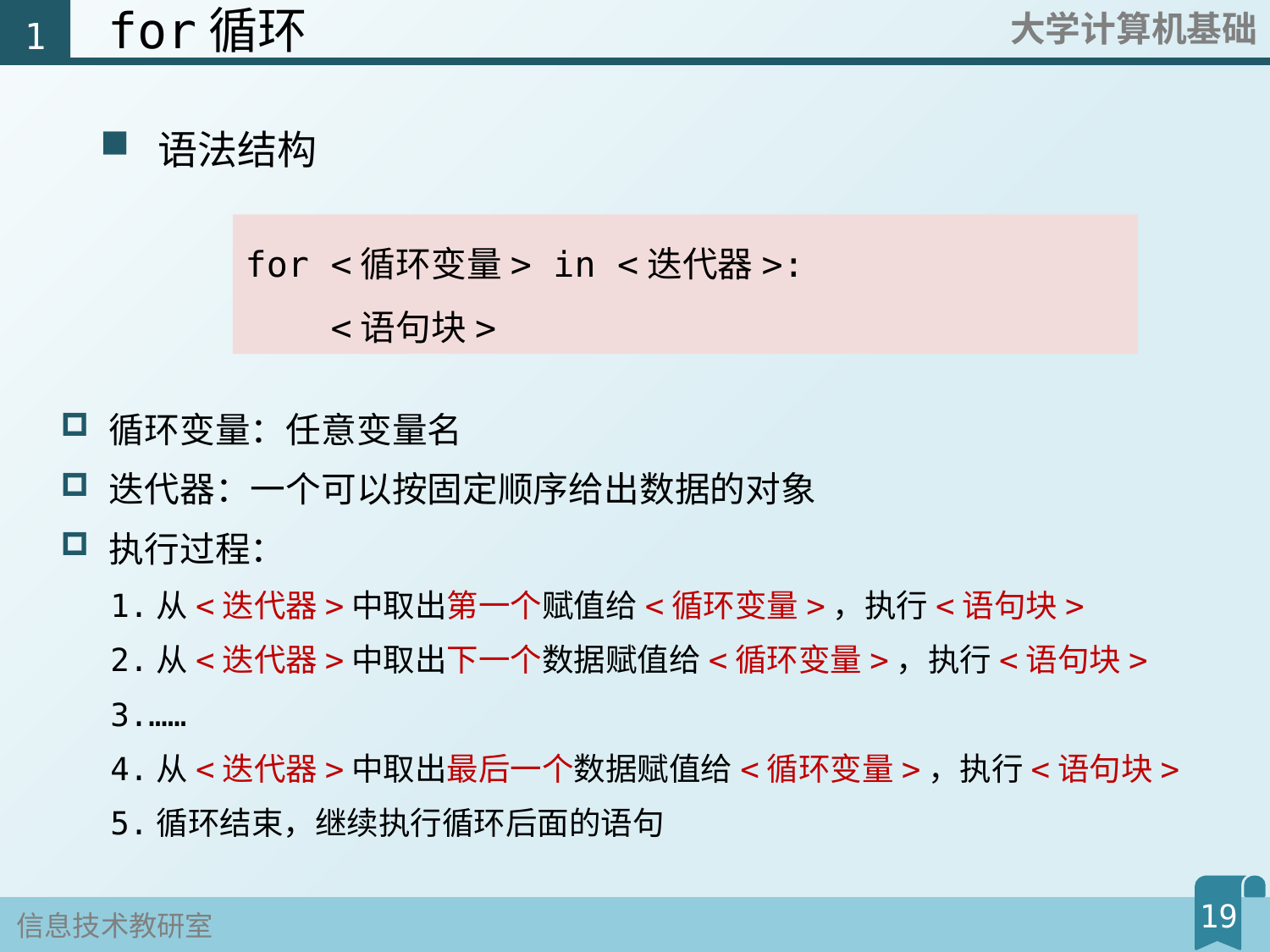

1
# for循环
语法结构
for <循环变量> in <迭代器>:
    <语句块>
循环变量：任意变量名
迭代器：一个可以按固定顺序给出数据的对象
执行过程：
1.从<迭代器>中取出第一个赋值给<循环变量>，执行<语句块>
2.从<迭代器>中取出下一个数据赋值给<循环变量>，执行<语句块>
3.……
4.从<迭代器>中取出最后一个数据赋值给<循环变量>，执行<语句块>
5.循环结束，继续执行循环后面的语句

19